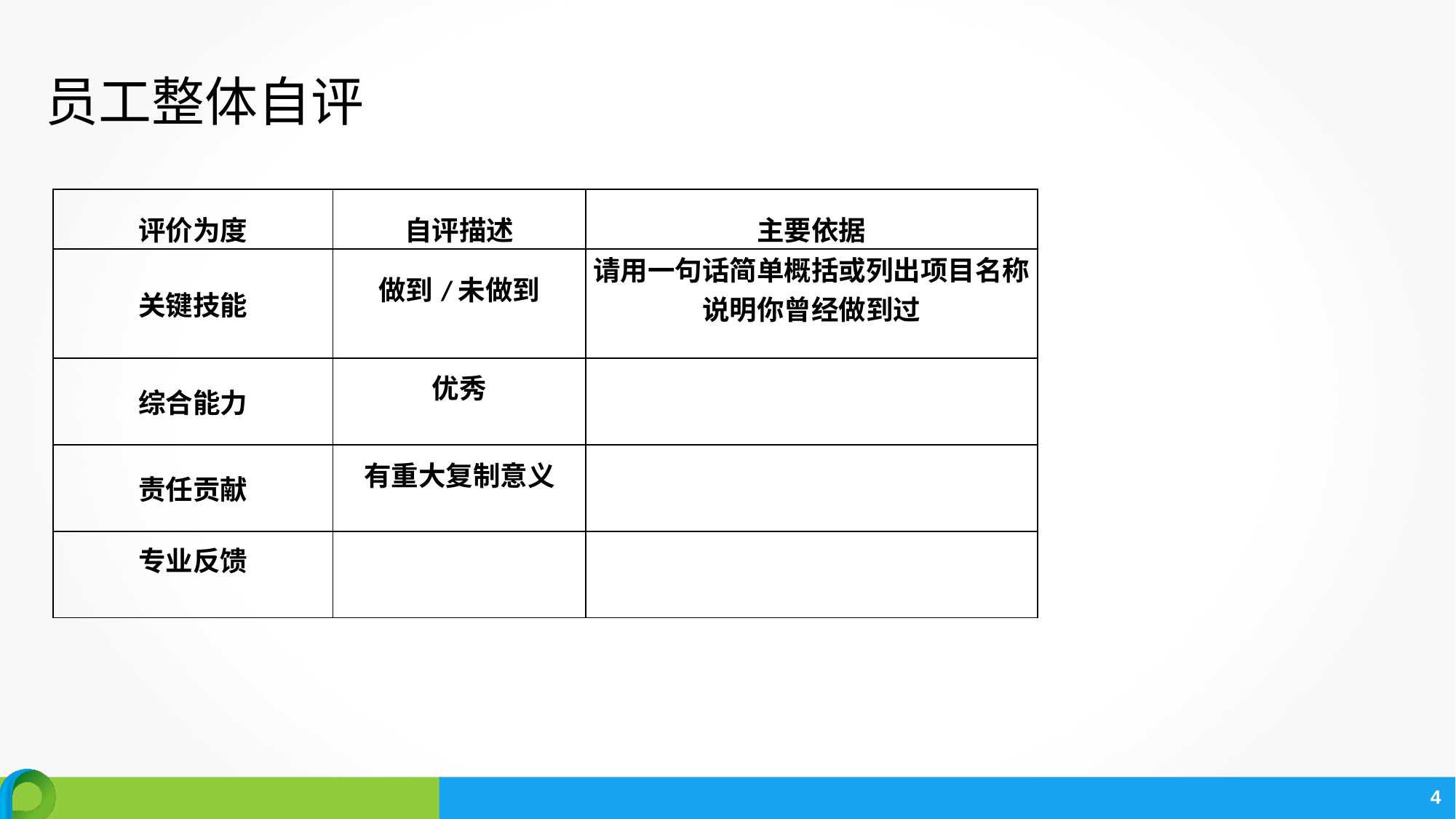

员工整体自评
| 评价为度 | 自评描述 | 主要依据 |
| --- | --- | --- |
| 关键技能 | 做到/未做到 | 请用一句话简单概括或列出项目名称说明你曾经做到过 |
| 综合能力 | 优秀 |  |
| 责任贡献 | 有重大复制意义 |  |
| 专业反馈 |  |  |